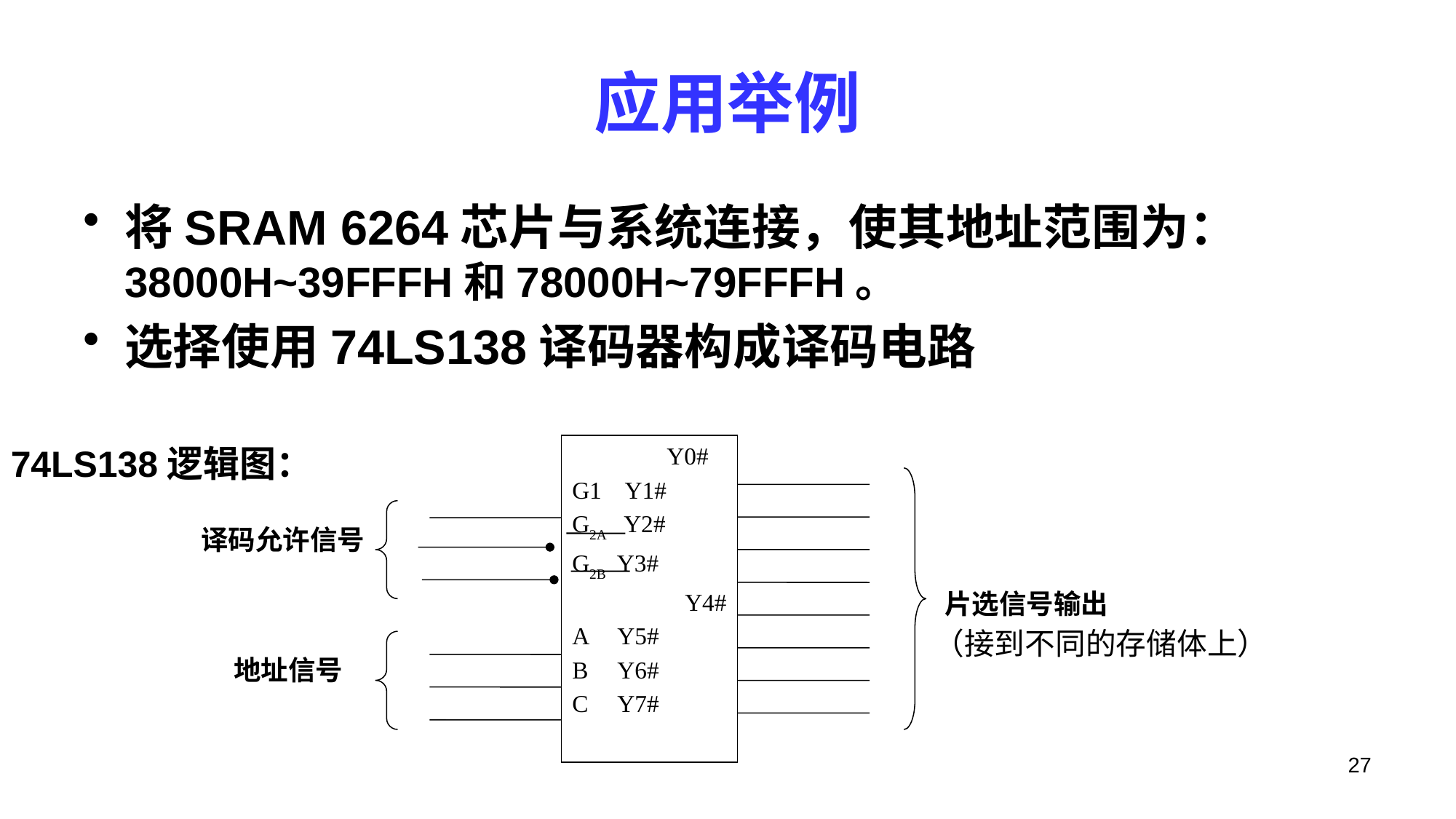

# 应用举例
将SRAM 6264芯片与系统连接，使其地址范围为：38000H~39FFFH和78000H~79FFFH。
选择使用74LS138译码器构成译码电路
74LS138逻辑图：
                Y0#
G1    Y1#
G2A   Y2#
G2B  Y3#
Y4#
A     Y5#
B     Y6#
C     Y7#

译码允许信号

片选信号输出

（接到不同的存储体上）

地址信号

27